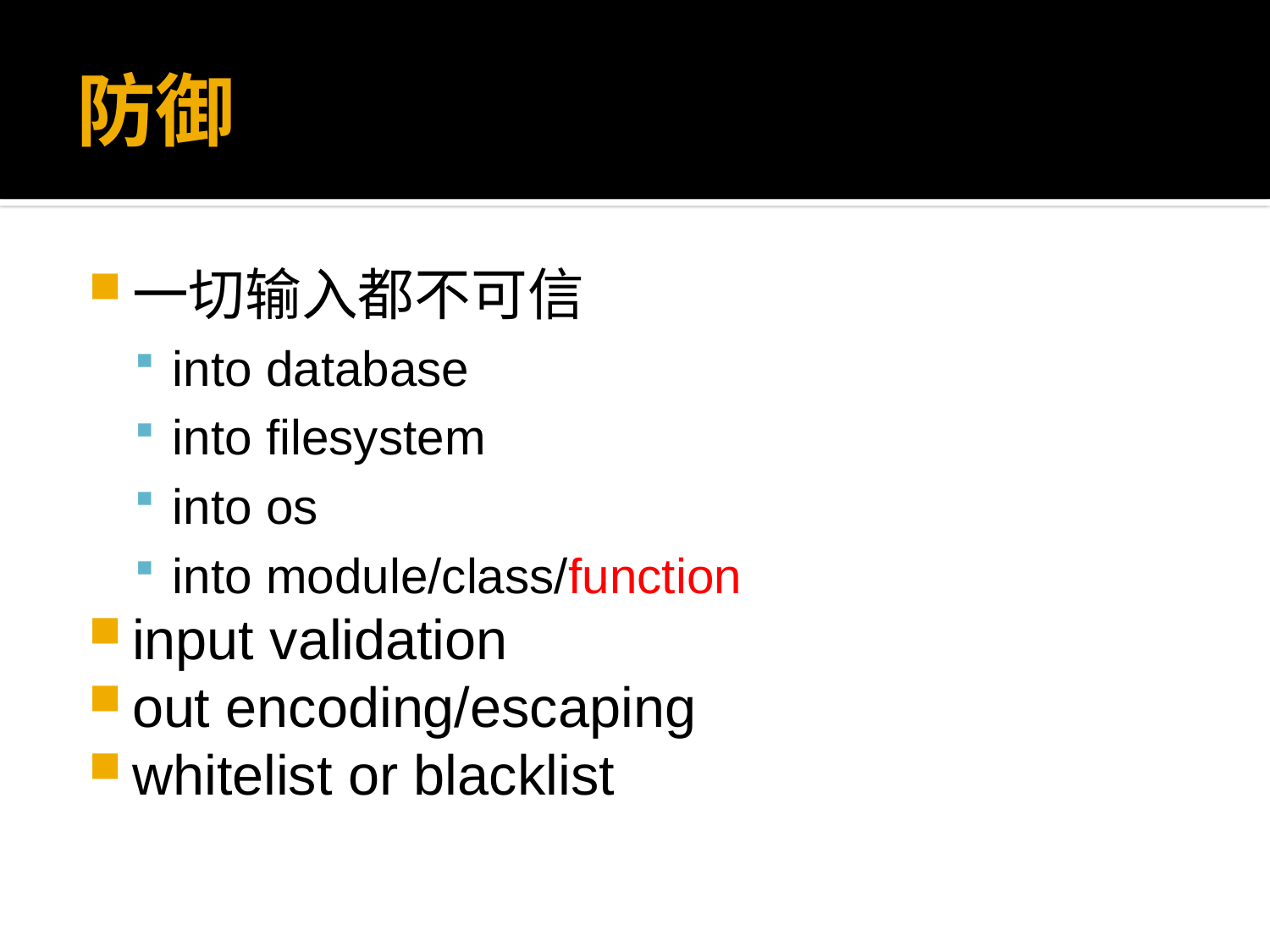

# 防御
一切输入都不可信
into database
into filesystem
into os
into module/class/function
input validation
out encoding/escaping
whitelist or blacklist